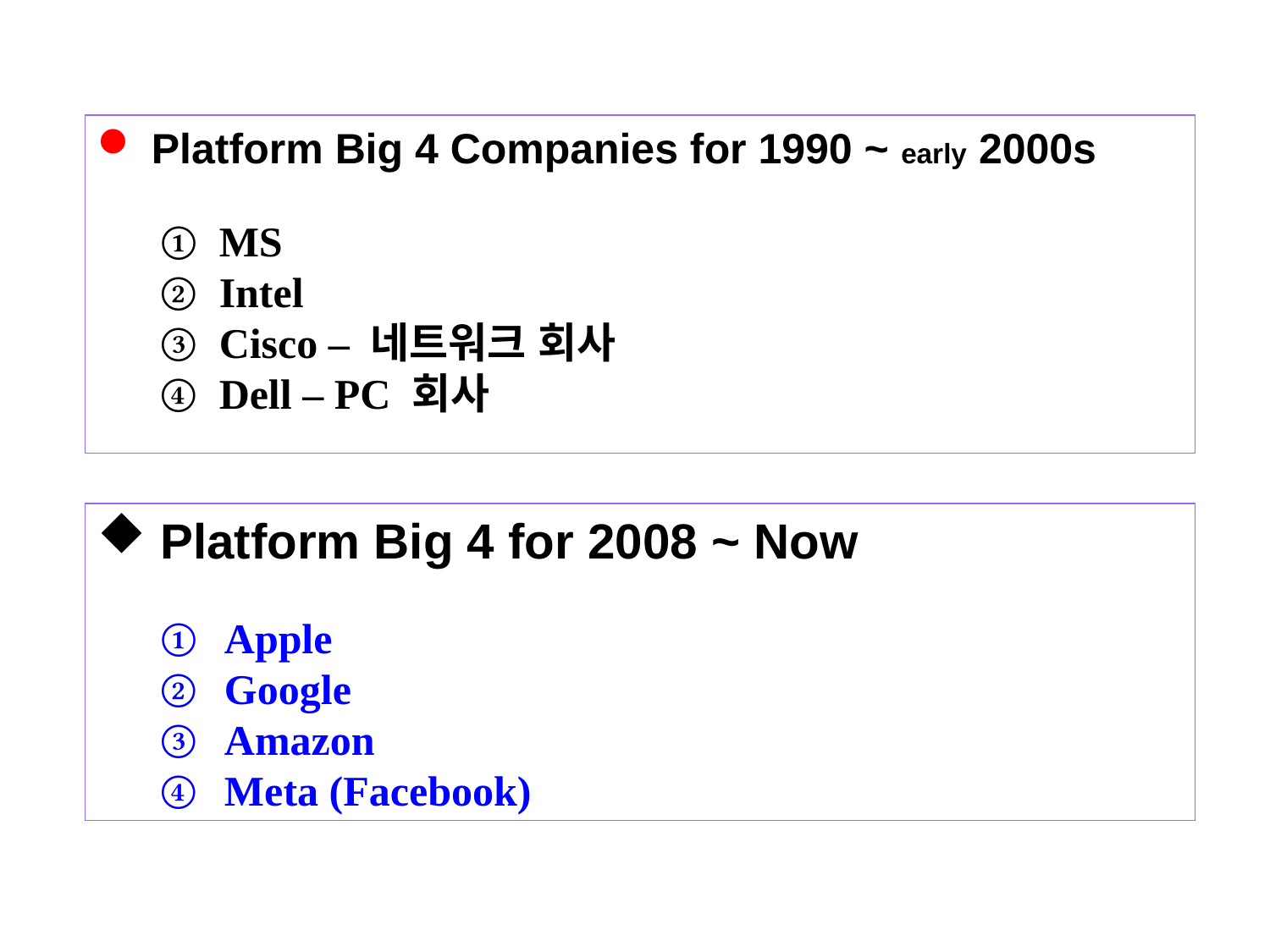

Platform Big 4 Companies for 1990 ~ early 2000s

 MS
 Intel
 Cisco – 네트워크 회사
 Dell – PC 회사

 Platform Big 4 for 2008 ~ Now

Apple
Google
Amazon
Meta (Facebook)